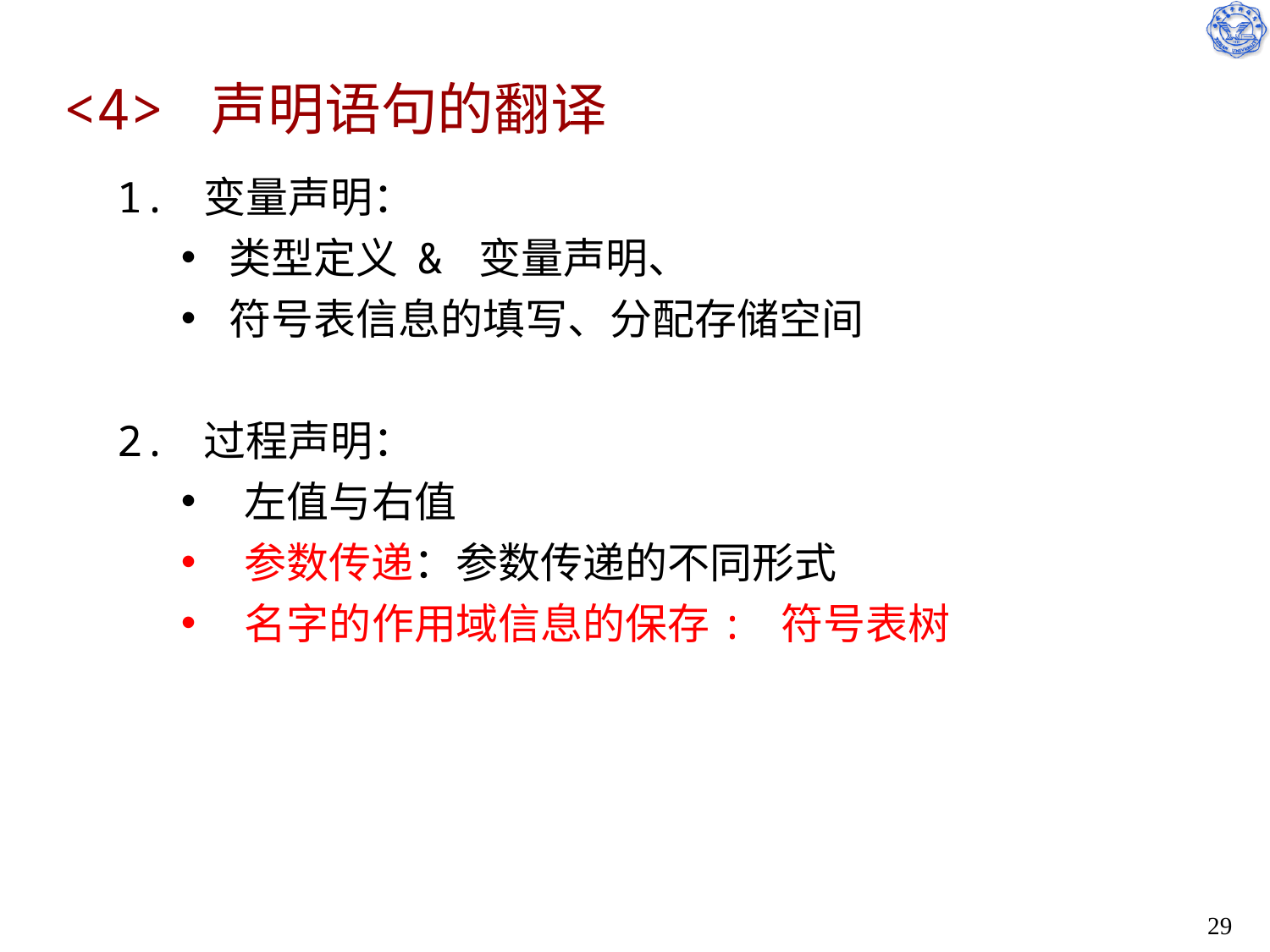

<4> 声明语句的翻译
1. 变量声明：
类型定义 & 变量声明、
符号表信息的填写、分配存储空间

2. 过程声明：
左值与右值
参数传递：参数传递的不同形式
名字的作用域信息的保存: 符号表树
29